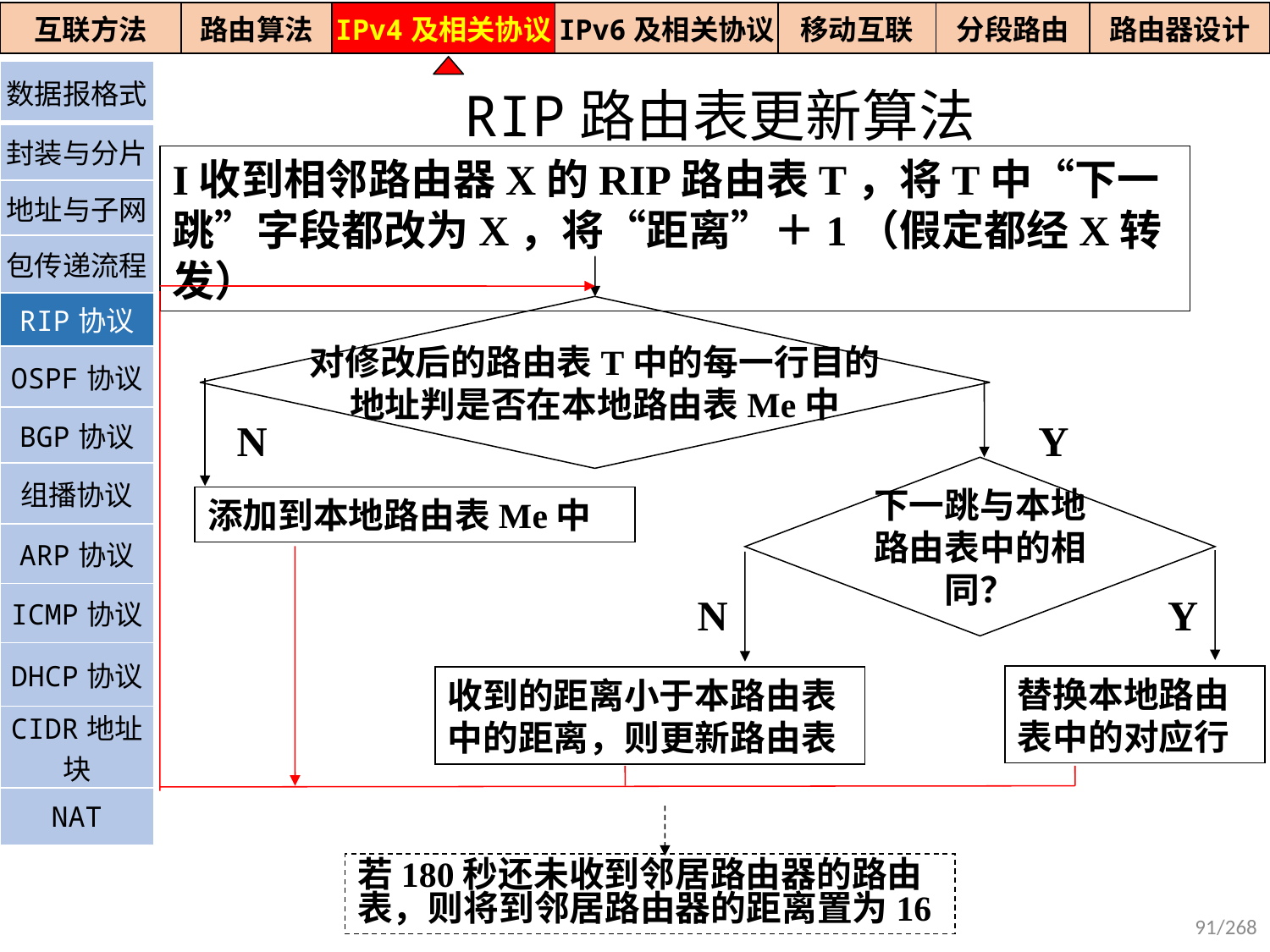

| 互联方法 | 路由算法 | IPv4及相关协议 | IPv6及相关协议 | 移动互联 | 分段路由 | 路由器设计 |
| --- | --- | --- | --- | --- | --- | --- |

| 数据报格式 |
| --- |
| 封装与分片 |
| 地址与子网 |
| 包传递流程 |
| RIP协议 |
| OSPF协议 |
| BGP协议 |
| 组播协议 |
| ARP协议 |
| ICMP协议 |
| DHCP协议 |
| CIDR地址块 |
| NAT |
RIP路由表更新算法

I收到相邻路由器X的RIP路由表T，将T中“下一跳”字段都改为X，将“距离”＋1（假定都经X转发）

对修改后的路由表T中的每一行目的
地址判是否在本地路由表Me中

N
Y
下一跳与本地路由表中的相同？
添加到本地路由表Me中

N
Y
替换本地路由表中的对应行
收到的距离小于本路由表中的距离，则更新路由表

若180秒还未收到邻居路由器的路由表，则将到邻居路由器的距离置为16
91/268